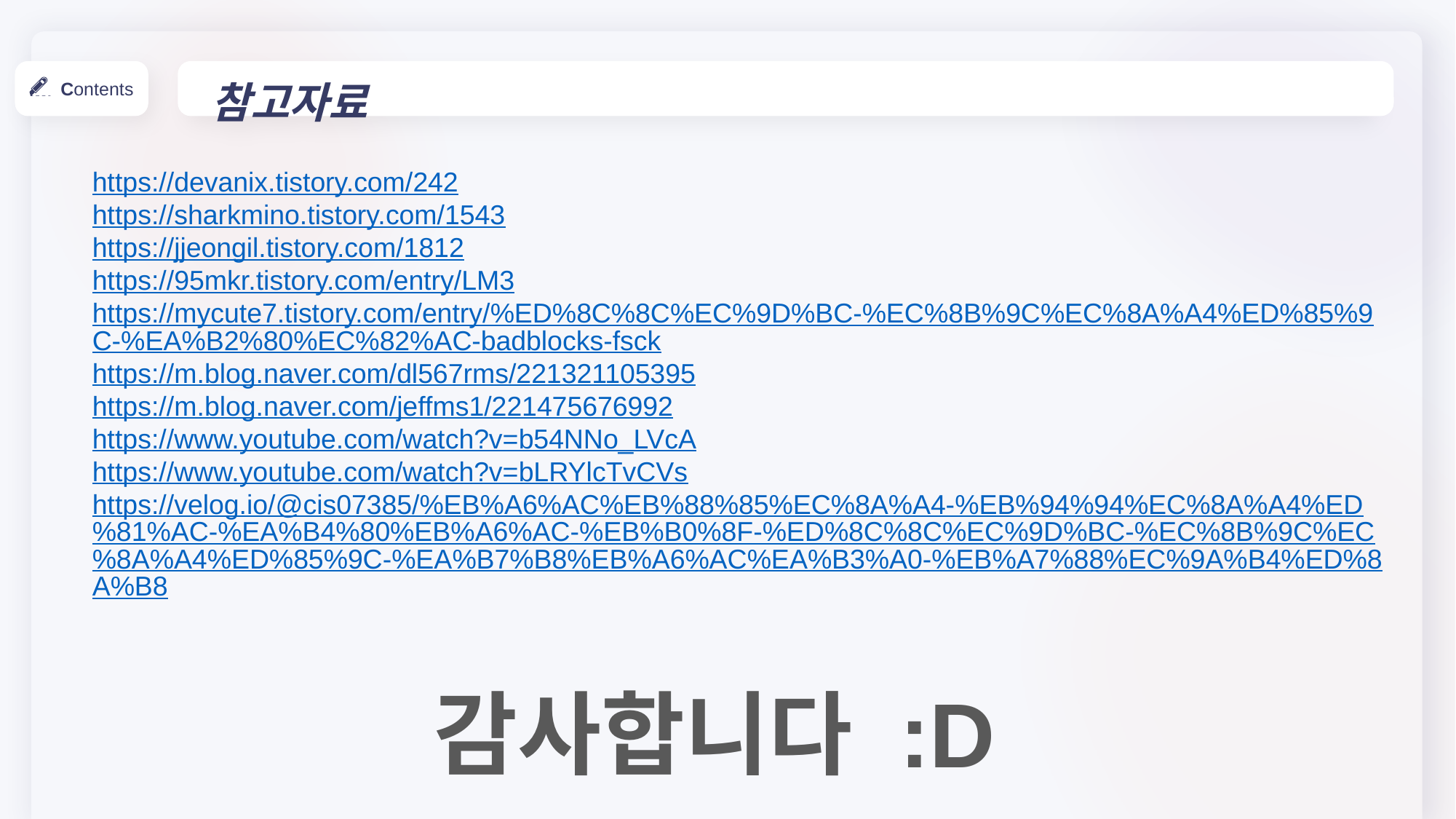

참고자료
Contents

https://devanix.tistory.com/242
https://sharkmino.tistory.com/1543
https://jjeongil.tistory.com/1812
https://95mkr.tistory.com/entry/LM3
https://mycute7.tistory.com/entry/%ED%8C%8C%EC%9D%BC-%EC%8B%9C%EC%8A%A4%ED%85%9C-%EA%B2%80%EC%82%AC-badblocks-fsck
https://m.blog.naver.com/dl567rms/221321105395
https://m.blog.naver.com/jeffms1/221475676992
https://www.youtube.com/watch?v=b54NNo_LVcA
https://www.youtube.com/watch?v=bLRYlcTvCVs
https://velog.io/@cis07385/%EB%A6%AC%EB%88%85%EC%8A%A4-%EB%94%94%EC%8A%A4%ED%81%AC-%EA%B4%80%EB%A6%AC-%EB%B0%8F-%ED%8C%8C%EC%9D%BC-%EC%8B%9C%EC%8A%A4%ED%85%9C-%EA%B7%B8%EB%A6%AC%EA%B3%A0-%EB%A7%88%EC%9A%B4%ED%8A%B8

감사합니다 :D